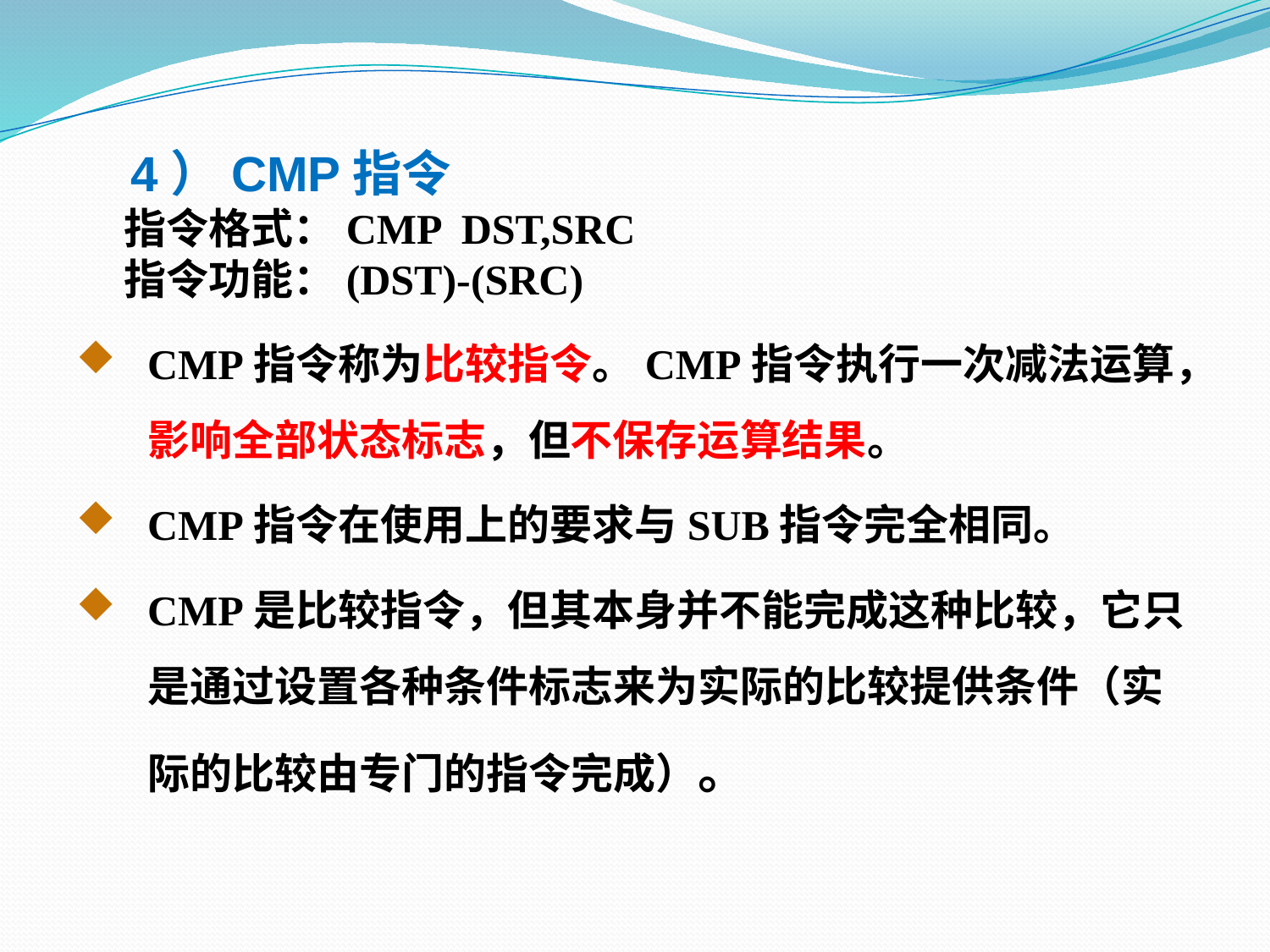

4）CMP指令
    指令格式：CMP  DST,SRC
    指令功能：(DST)-(SRC)
CMP指令称为比较指令。CMP指令执行一次减法运算，影响全部状态标志，但不保存运算结果。
CMP指令在使用上的要求与SUB指令完全相同。
CMP是比较指令，但其本身并不能完成这种比较，它只是通过设置各种条件标志来为实际的比较提供条件（实际的比较由专门的指令完成）。